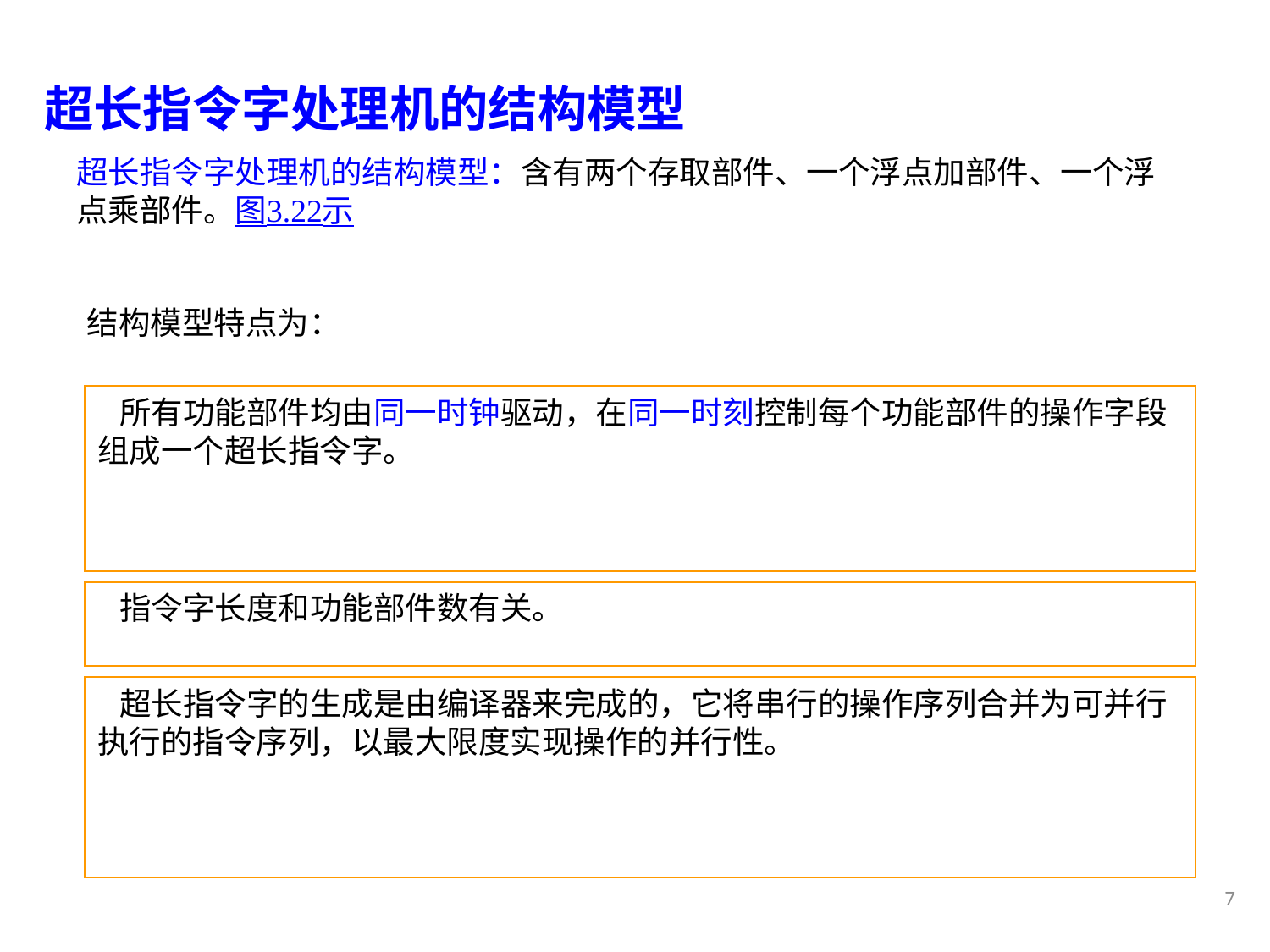

超长指令字处理机的结构模型
超长指令字处理机的结构模型：含有两个存取部件、一个浮点加部件、一个浮点乘部件。图3.22示
#
结构模型特点为：
  所有功能部件均由同一时钟驱动，在同一时刻控制每个功能部件的操作字段组成一个超长指令字。
  指令字长度和功能部件数有关。
  超长指令字的生成是由编译器来完成的，它将串行的操作序列合并为可并行执行的指令序列，以最大限度实现操作的并行性。
7